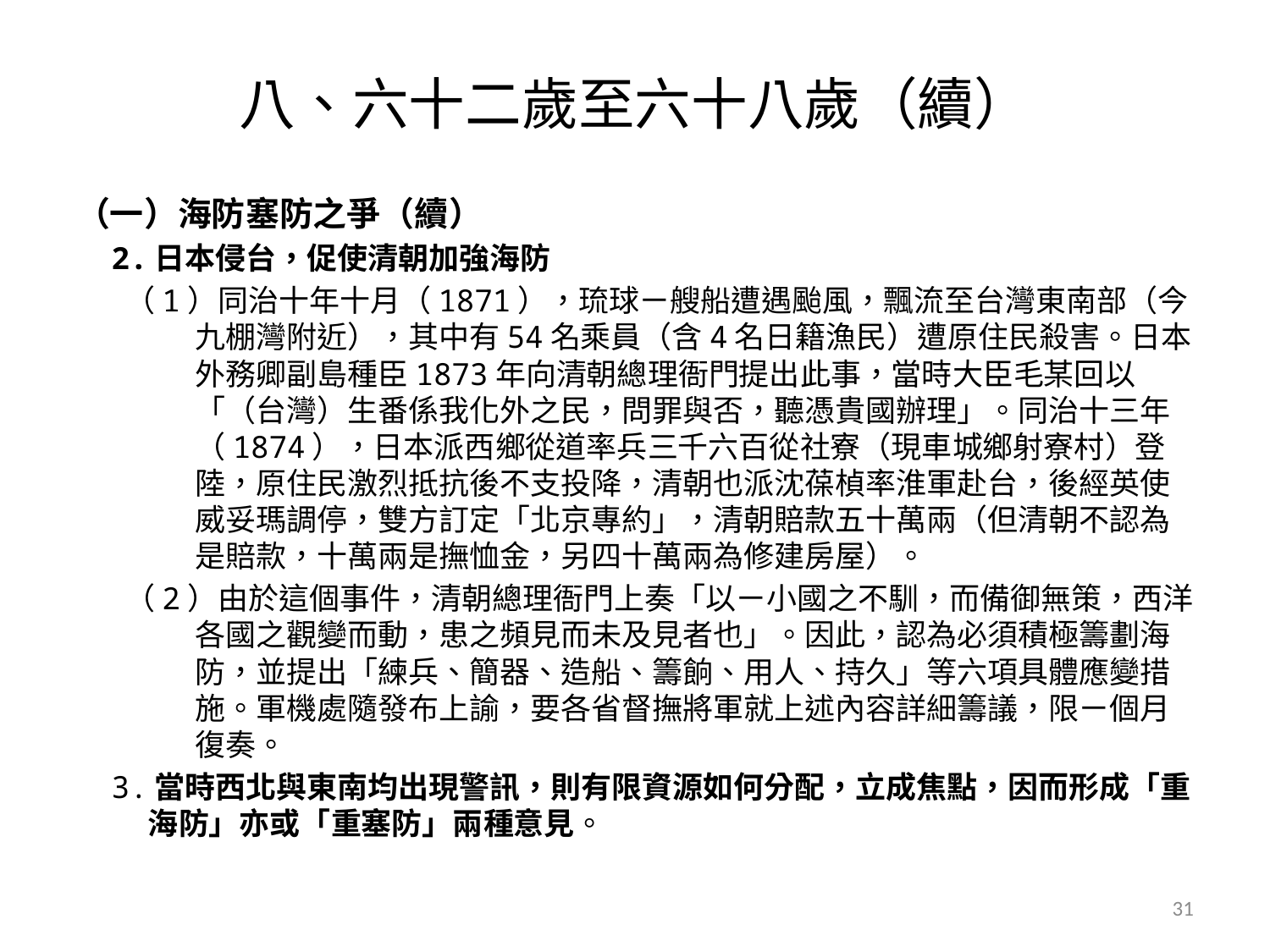

# 八、六十二歲至六十八歲（續）
（一）海防塞防之爭（續）
2.日本侵台，促使清朝加強海防
（1）同治十年十月（1871），琉球ㄧ艘船遭遇颱風，飄流至台灣東南部（今九棚灣附近），其中有54名乘員（含4名日籍漁民）遭原住民殺害。日本外務卿副島種臣1873年向清朝總理衙門提出此事，當時大臣毛某回以「（台灣）生番係我化外之民，問罪與否，聽憑貴國辦理」。同治十三年（1874），日本派西鄉從道率兵三千六百從社寮（現車城鄉射寮村）登陸，原住民激烈抵抗後不支投降，清朝也派沈葆楨率淮軍赴台，後經英使威妥瑪調停，雙方訂定「北京專約」，清朝賠款五十萬兩（但清朝不認為是賠款，十萬兩是撫恤金，另四十萬兩為修建房屋）。
（2）由於這個事件，清朝總理衙門上奏「以ㄧ小國之不馴，而備御無策，西洋各國之觀變而動，患之頻見而未及見者也」。因此，認為必須積極籌劃海防，並提出「練兵、簡器、造船、籌餉、用人、持久」等六項具體應變措施。軍機處隨發布上諭，要各省督撫將軍就上述內容詳細籌議，限ㄧ個月復奏。
3.當時西北與東南均出現警訊，則有限資源如何分配，立成焦點，因而形成「重海防」亦或「重塞防」兩種意見。
31